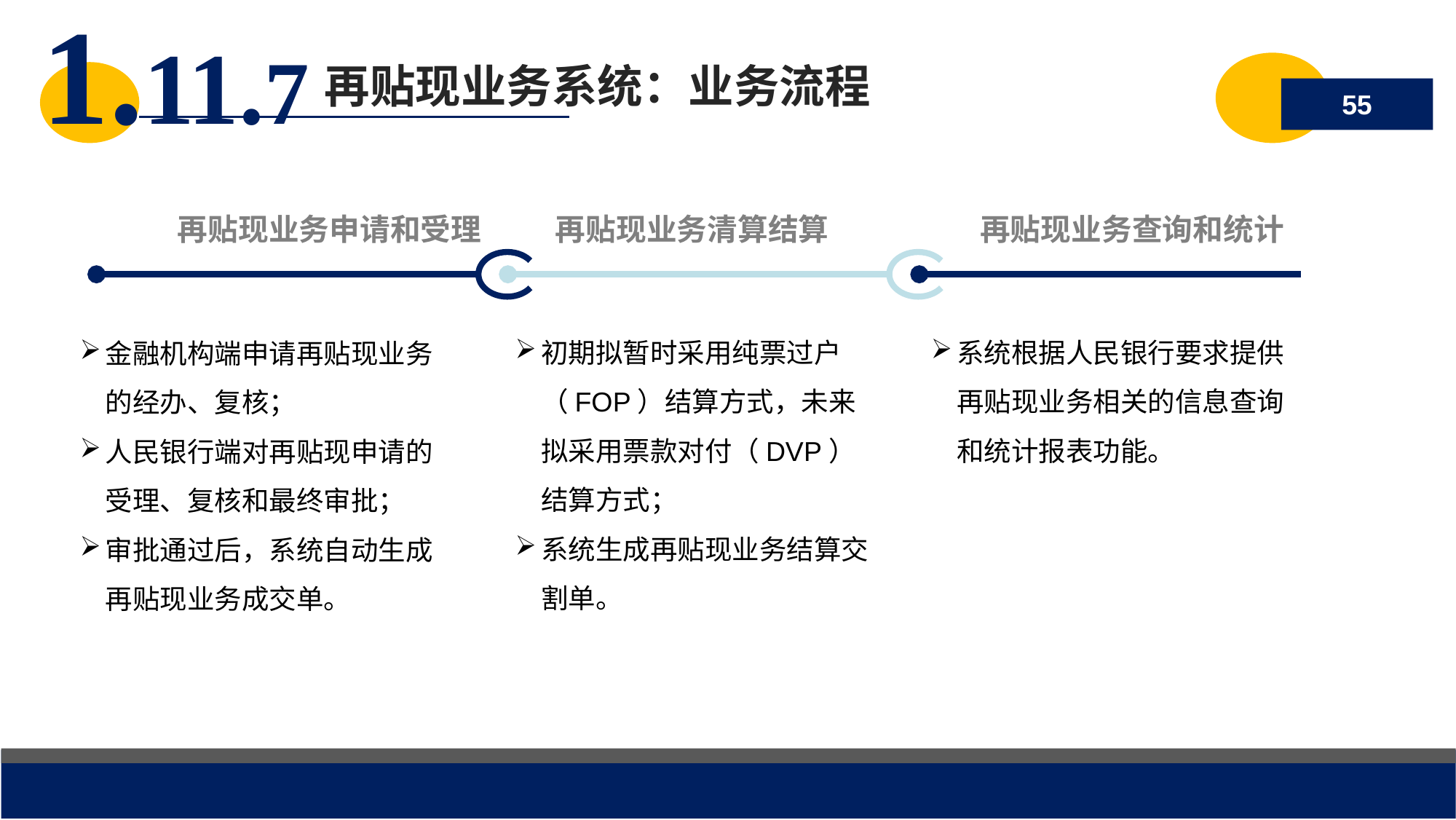

再贴现业务系统：业务流程
1.11.7

55

再贴现业务申请和受理
再贴现业务查询和统计
再贴现业务清算结算

初期拟暂时采用纯票过户（FOP）结算方式，未来拟采用票款对付（DVP）结算方式；
系统生成再贴现业务结算交割单。
系统根据人民银行要求提供再贴现业务相关的信息查询和统计报表功能。
金融机构端申请再贴现业务的经办、复核；
人民银行端对再贴现申请的受理、复核和最终审批；
审批通过后，系统自动生成再贴现业务成交单。

2018/7/19